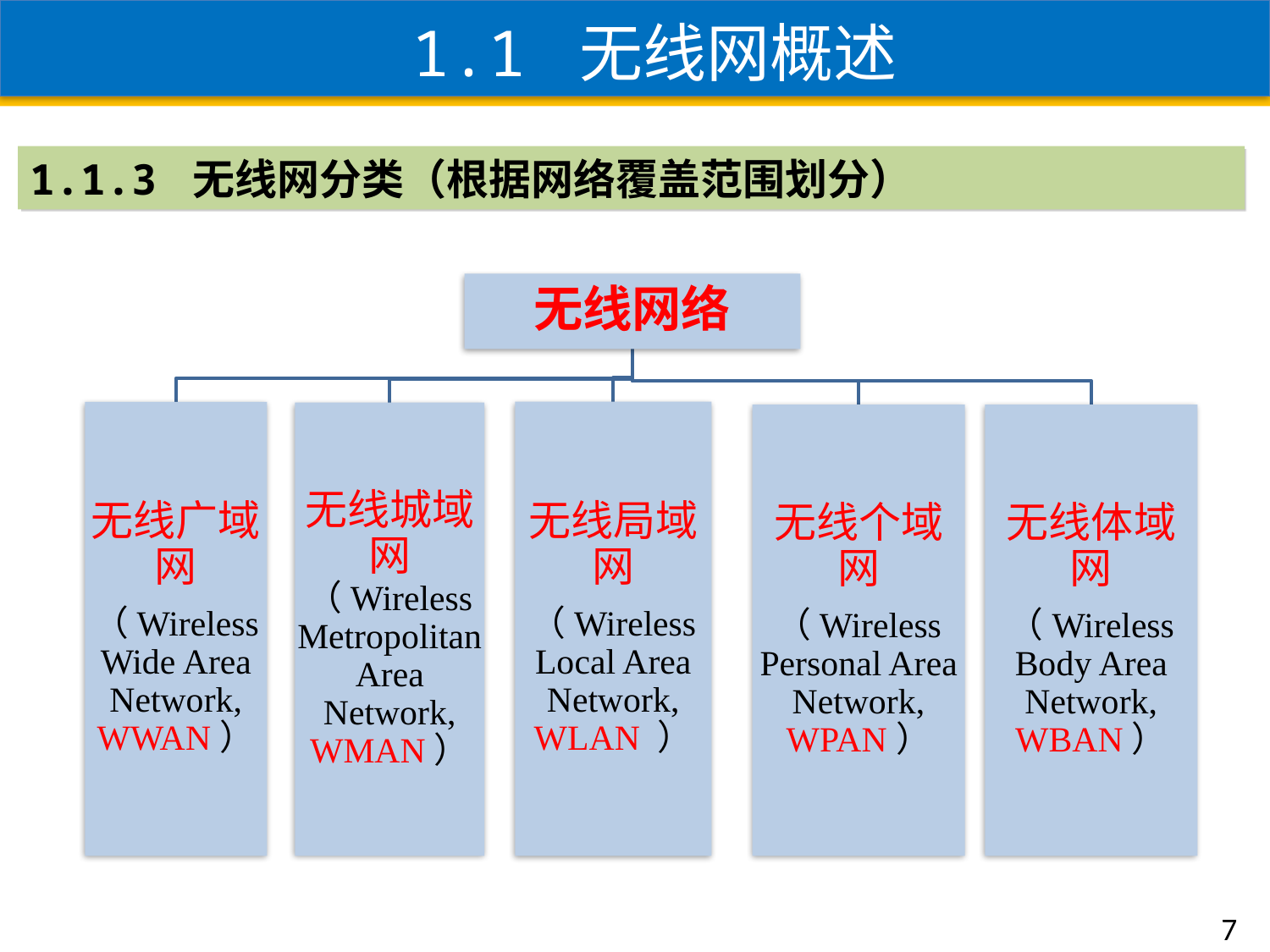

#
  1.1 无线网概述
1.1.3 无线网分类（根据网络覆盖范围划分）
无线网络
无线个域网
（Wireless Personal Area Network, WPAN）
无线体域网
（Wireless Body Area Network, WBAN）
无线局域网
（Wireless Local Area Network, WLAN ）
无线城域网（Wireless Metropolitan Area Network, WMAN）
无线广域网
（Wireless Wide Area Network, WWAN）
7